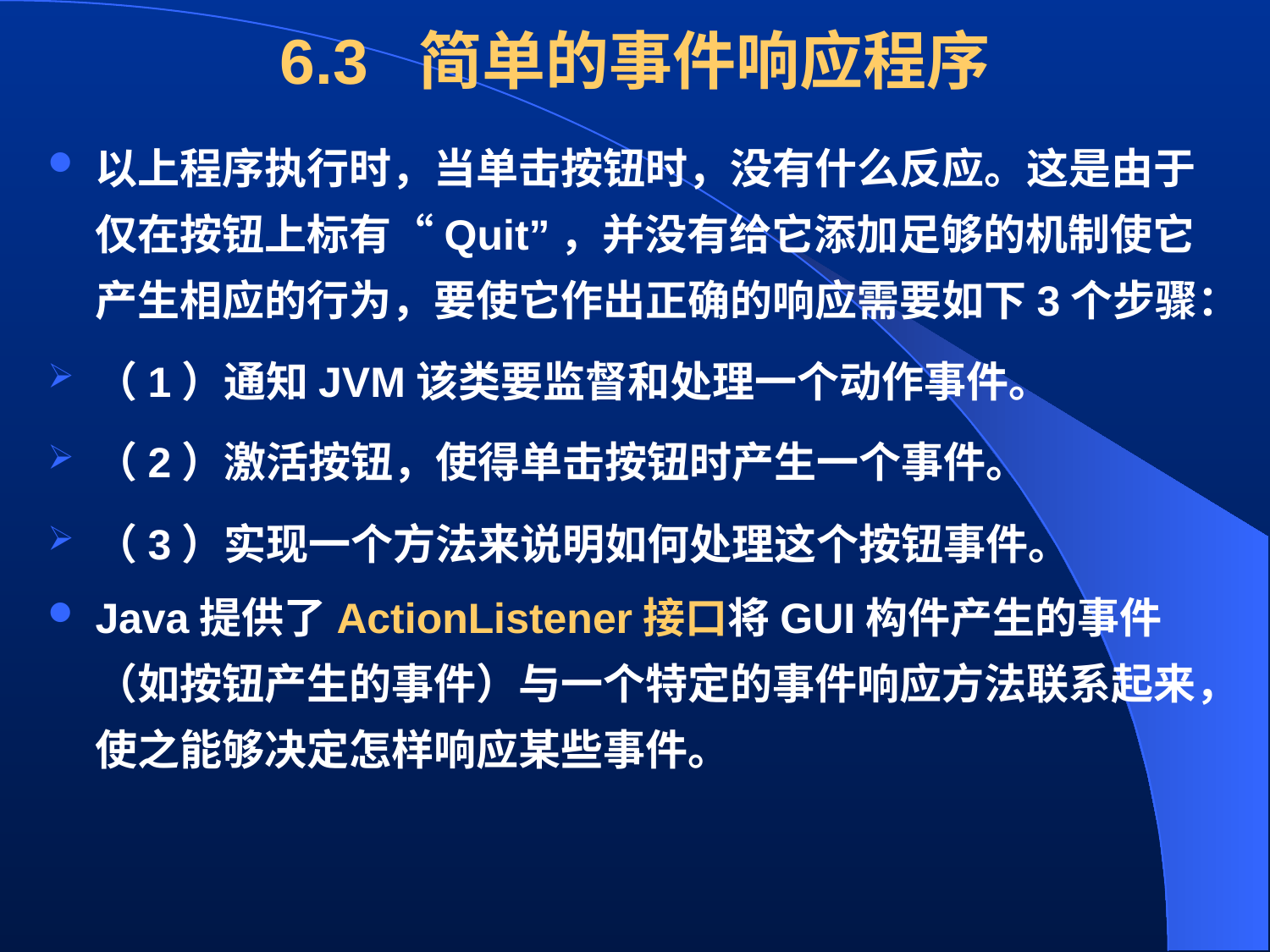

# 6.3  简单的事件响应程序
以上程序执行时，当单击按钮时，没有什么反应。这是由于仅在按钮上标有“Quit”，并没有给它添加足够的机制使它产生相应的行为，要使它作出正确的响应需要如下3个步骤：
（1）通知JVM该类要监督和处理一个动作事件。
（2）激活按钮，使得单击按钮时产生一个事件。
（3）实现一个方法来说明如何处理这个按钮事件。
Java提供了ActionListener接口将GUI构件产生的事件（如按钮产生的事件）与一个特定的事件响应方法联系起来，使之能够决定怎样响应某些事件。